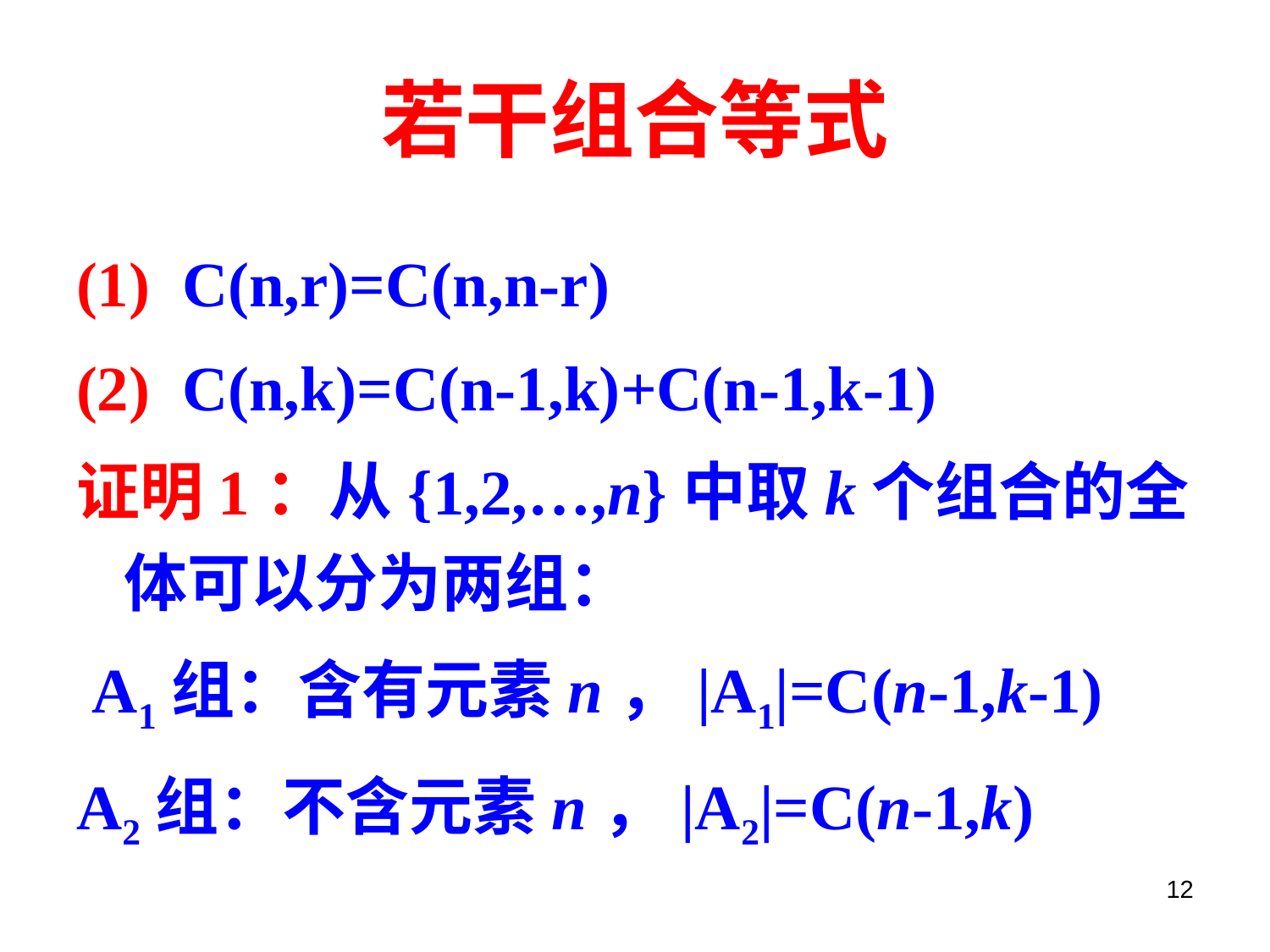

# 若干组合等式
(1)  C(n,r)=C(n,n-r)
(2)  C(n,k)=C(n-1,k)+C(n-1,k-1)
证明1：从{1,2,…,n}中取k个组合的全体可以分为两组：
 A1组：含有元素n，|A1|=C(n-1,k-1)
A2组：不含元素n，|A2|=C(n-1,k)
12